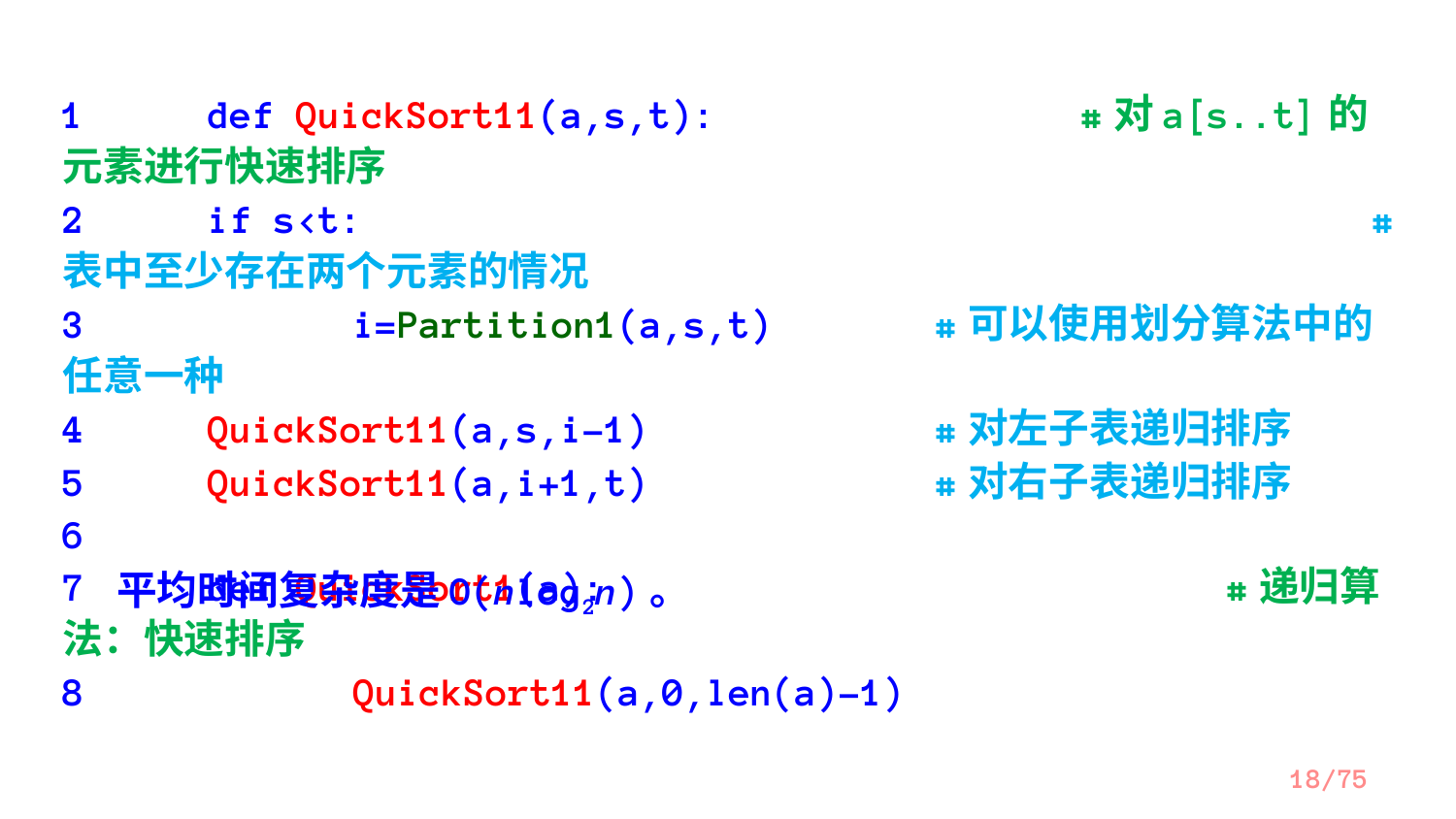

1	def QuickSort11(a,s,t):			#对a[s..t]的元素进行快速排序
2  	if s<t: 				 			#表中至少存在两个元素的情况
3    		i=Partition1(a,s,t)		#可以使用划分算法中的任意一种
4     	QuickSort11(a,s,i-1)		#对左子表递归排序
5     	QuickSort11(a,i+1,t)		#对右子表递归排序
6
7	def QuickSort1(a):					#递归算法：快速排序
8		QuickSort11(a,0,len(a)-1)
平均时间复杂度是O(nlog2n)。
18/75